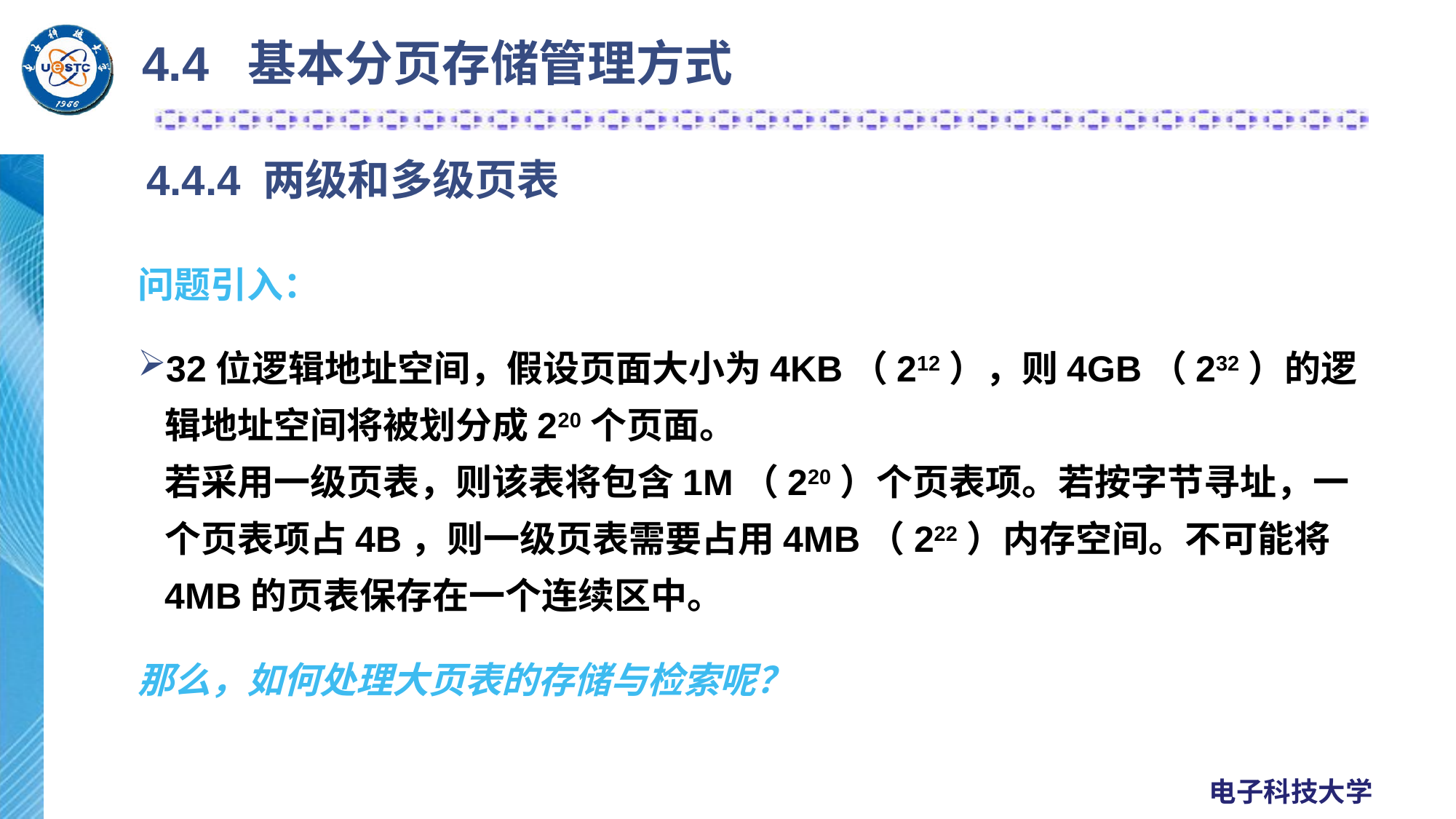

4.4  基本分页存储管理方式
# 4.4.4 两级和多级页表
问题引入：
32位逻辑地址空间，假设页面大小为4KB（212），则4GB（232）的逻辑地址空间将被划分成220个页面。
	若采用一级页表，则该表将包含1M（220）个页表项。若按字节寻址，一个页表项占4B，则一级页表需要占用4MB（222）内存空间。不可能将4MB的页表保存在一个连续区中。
那么，如何处理大页表的存储与检索呢？